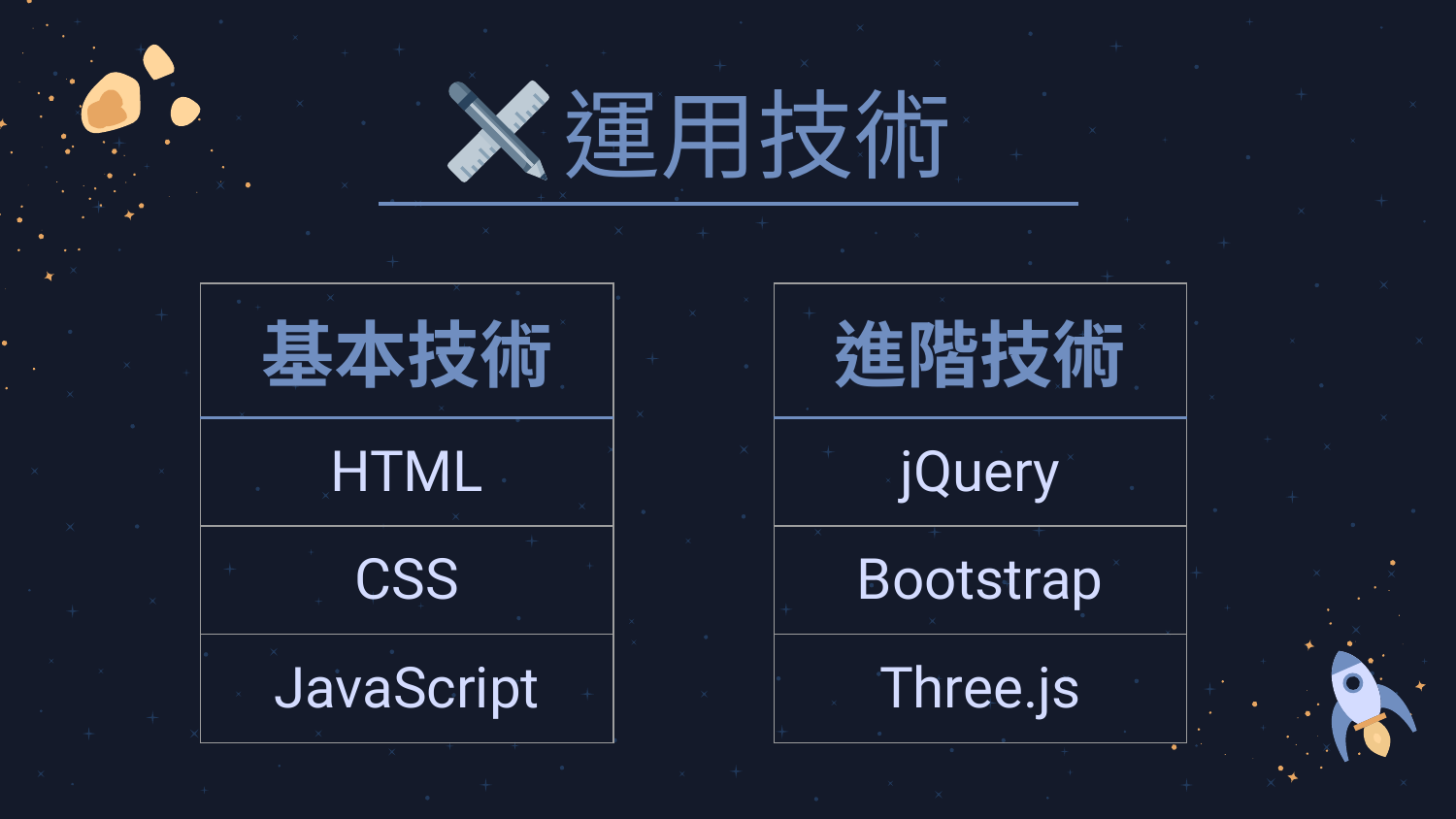

# 運用技術
| 基本技術 |
| --- |
| HTML |
| CSS |
| JavaScript |
| 進階技術 |
| --- |
| jQuery |
| Bootstrap |
| Three.js |